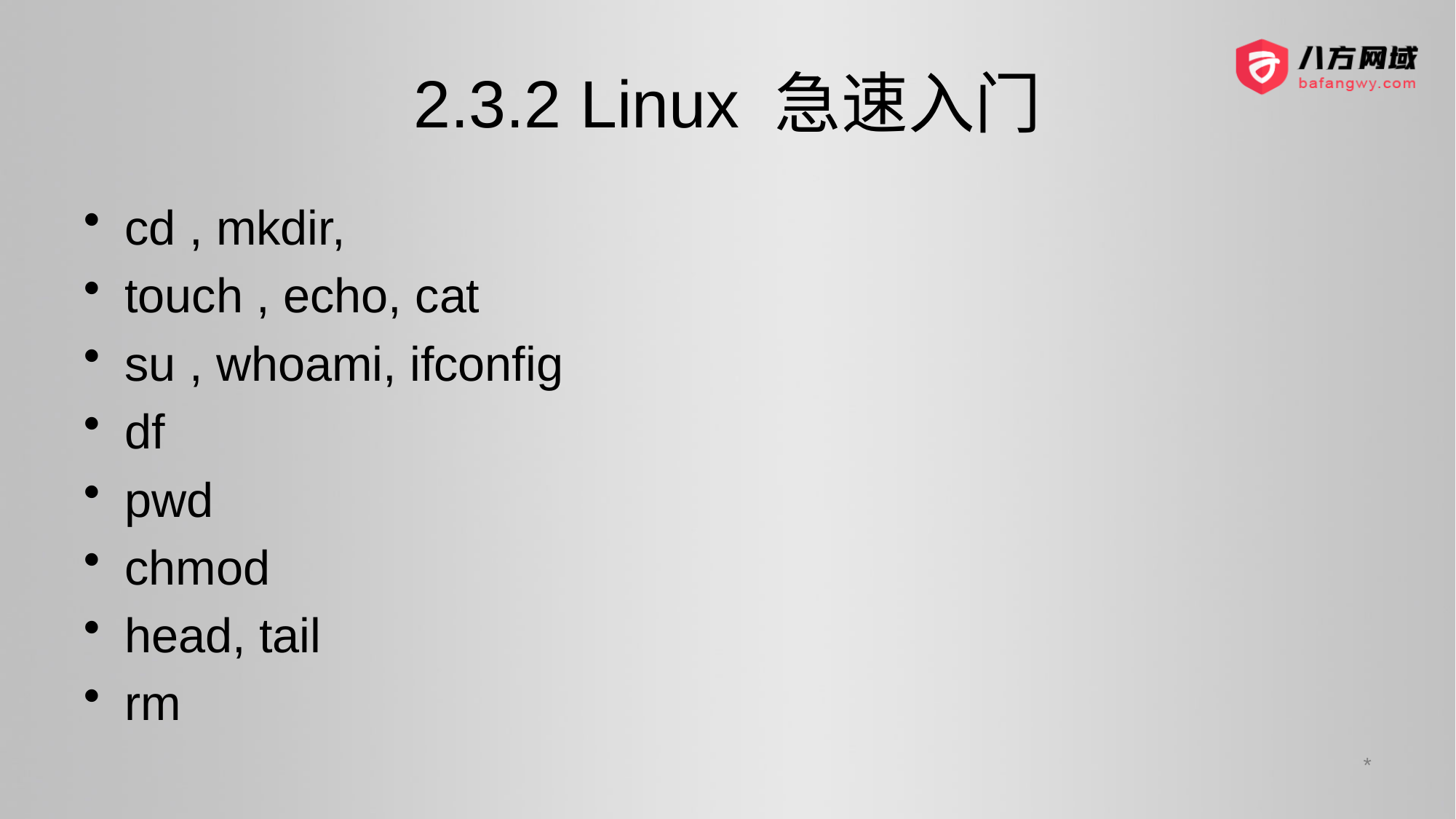

# 2.3.2 Linux 急速入门
cd , mkdir,
touch , echo, cat
su , whoami, ifconfig
df
pwd
chmod
head, tail
rm
*